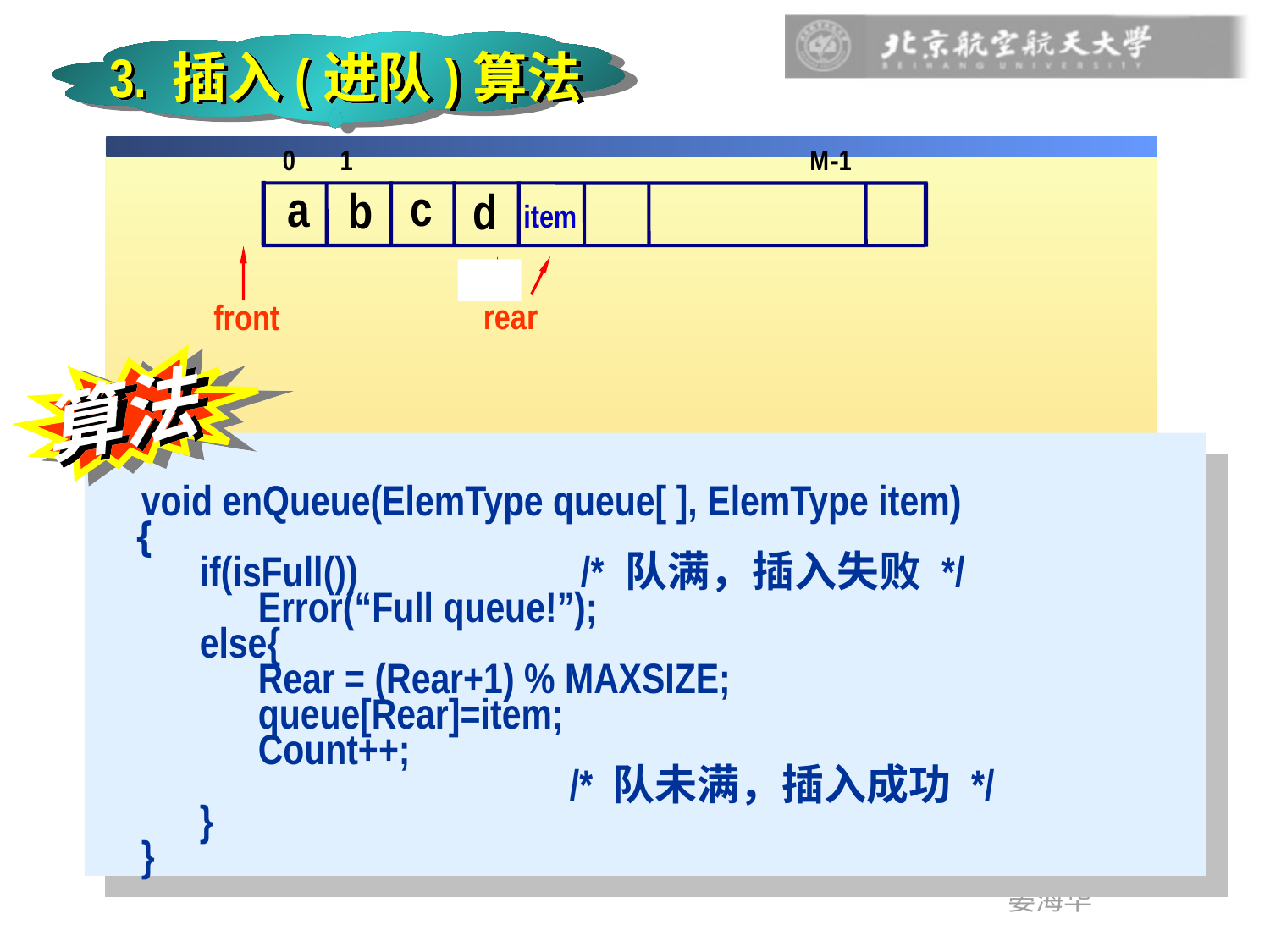

3. 插入(进队)算法
0       1                                                                        M-1
c
a
b
d

item

front

rear
算法

 void enQueue(ElemType queue[ ], ElemType item)
{
       if(isFull())                       /* 队满，插入失败 */
             Error(“Full queue!”);
       else{
             Rear = (Rear+1) % MAXSIZE;
             queue[Rear]=item;
             Count++;
                                             /* 队未满，插入成功 */
       }
 }